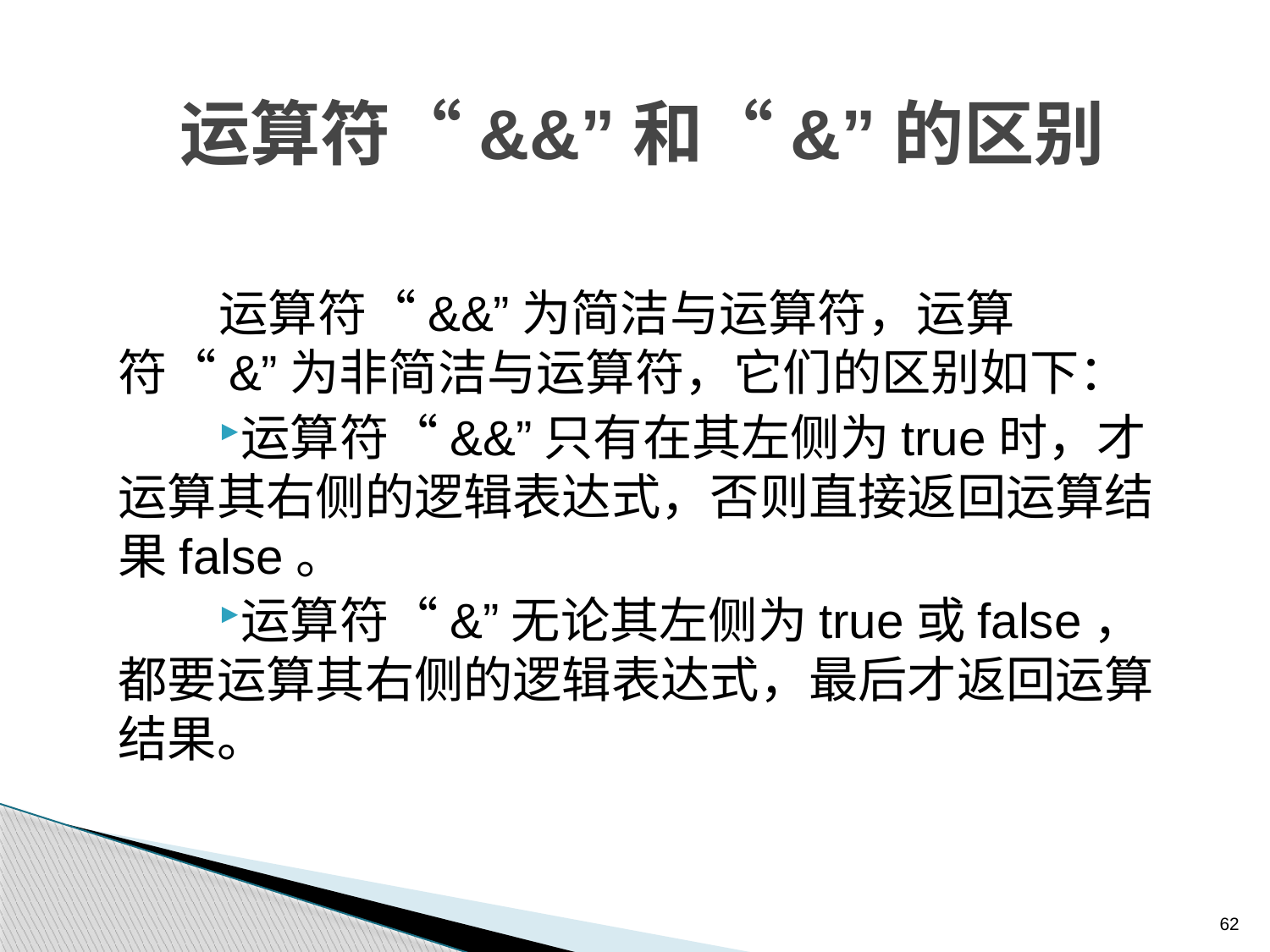

# 运算符“&&”和“&”的区别
运算符“&&”为简洁与运算符，运算符“&”为非简洁与运算符，它们的区别如下：
运算符“&&”只有在其左侧为true时，才运算其右侧的逻辑表达式，否则直接返回运算结果false。
运算符“&”无论其左侧为true或false，都要运算其右侧的逻辑表达式，最后才返回运算结果。
62